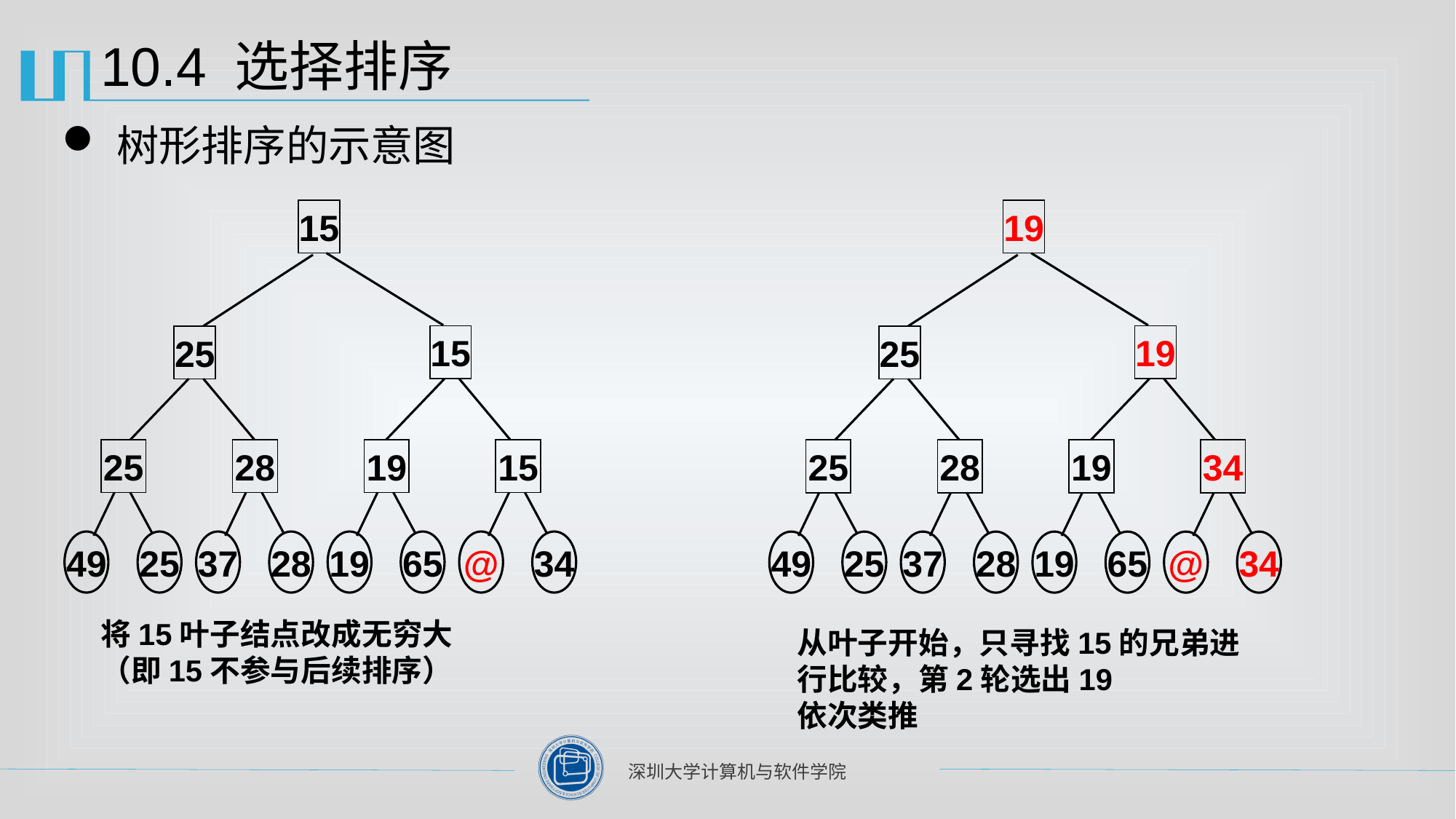

# 10.4 选择排序
树形排序的示意图
15

15
25

25

49
25
28

37
28
19

19
65
15

@
34
将15叶子结点改成无穷大（即15不参与后续排序）
19

19
25

25

49
25
28

37
28
19

19
65
34

@
34
从叶子开始，只寻找15的兄弟进行比较，第2轮选出19
依次类推

58